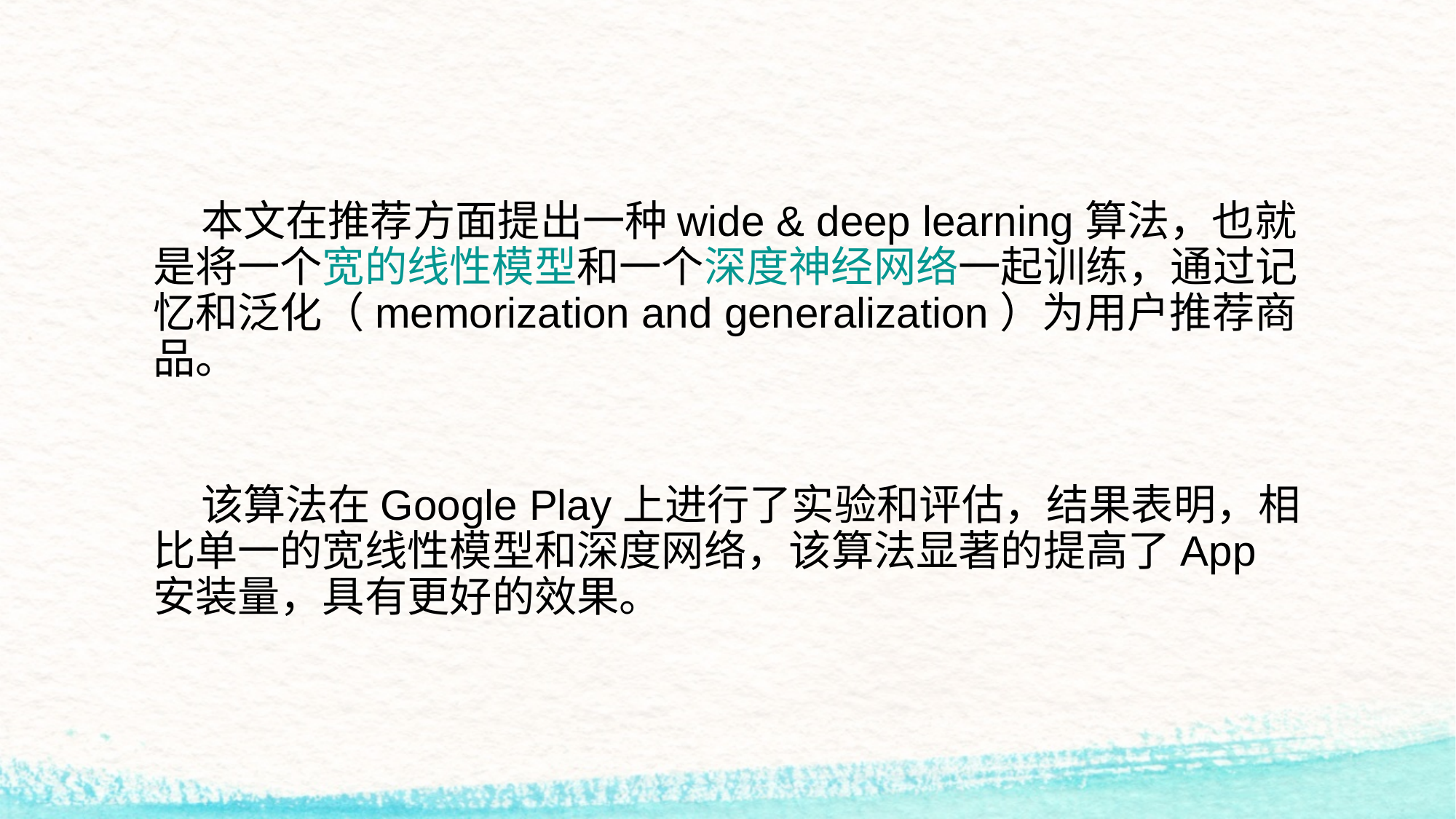

本文在推荐方面提出一种wide & deep learning算法，也就是将一个宽的线性模型和一个深度神经网络一起训练，通过记忆和泛化（memorization and generalization）为用户推荐商品。

    该算法在Google Play上进行了实验和评估，结果表明，相比单一的宽线性模型和深度网络，该算法显著的提高了App安装量，具有更好的效果。